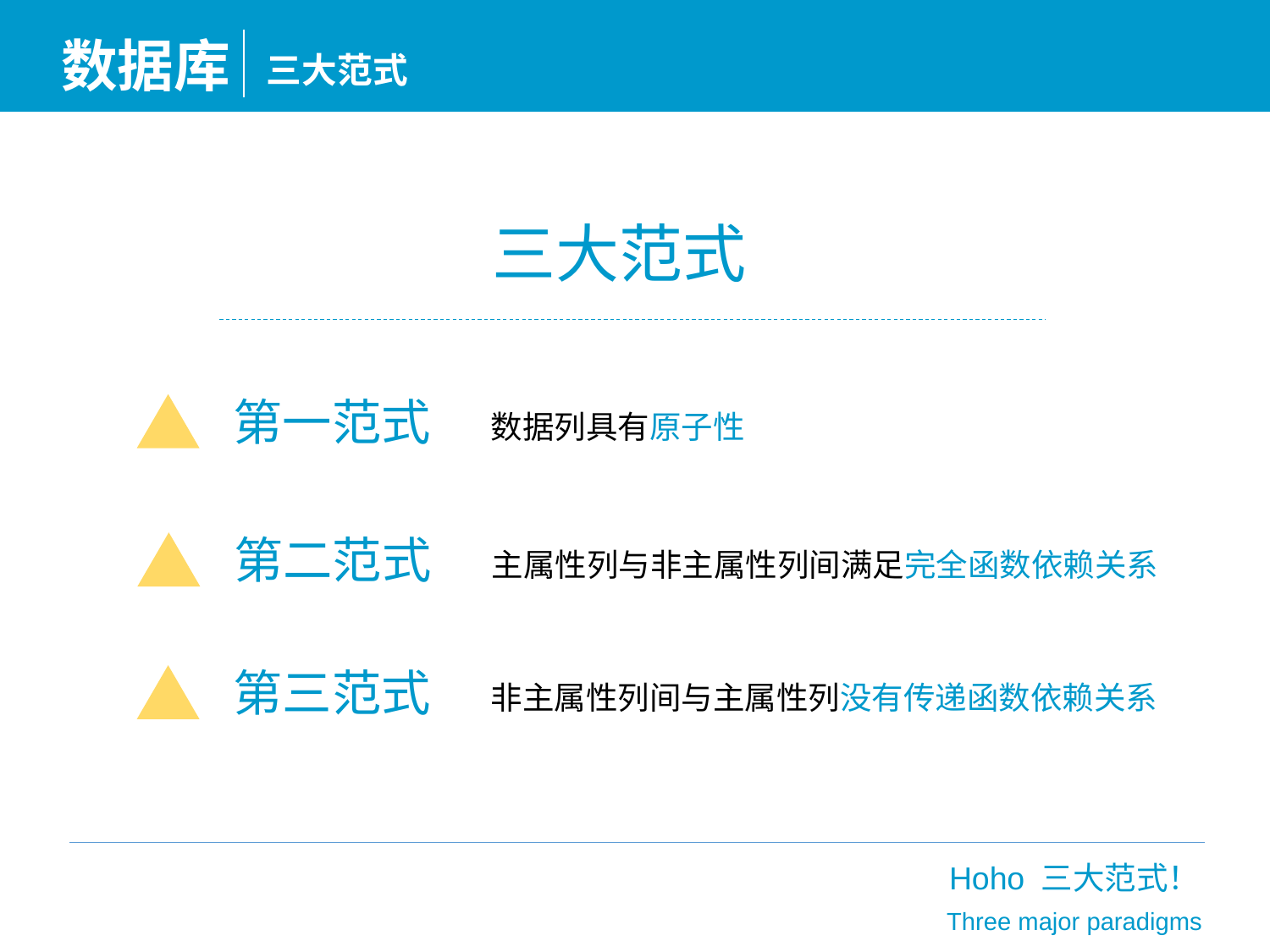

数据库
三大范式
三大范式
第一范式

数据列具有原子性
第二范式

主属性列与非主属性列间满足完全函数依赖关系
第三范式

非主属性列间与主属性列没有传递函数依赖关系
Hoho 三大范式！
Three major paradigms